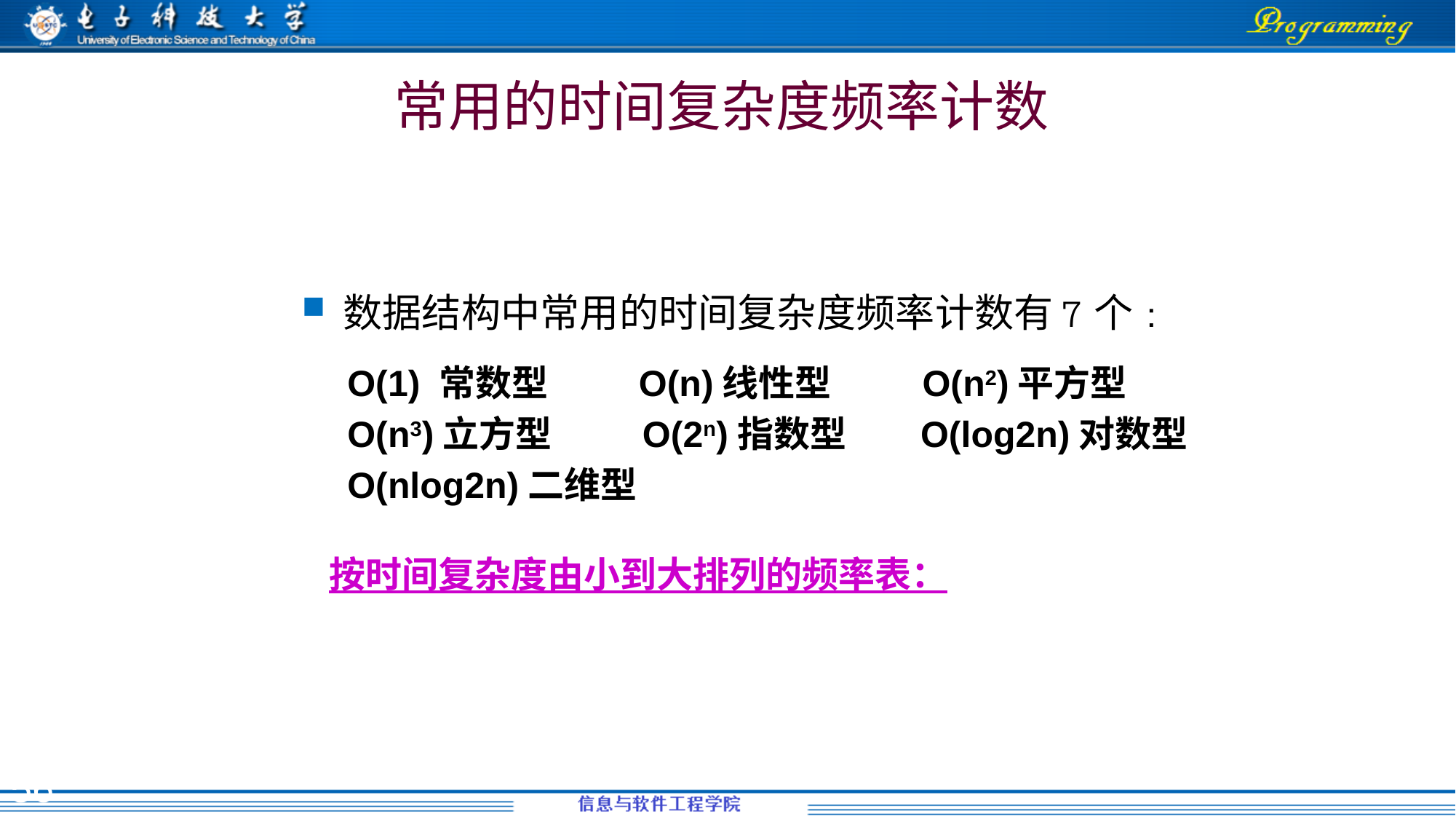

# 常用的时间复杂度频率计数
数据结构中常用的时间复杂度频率计数有7个:
O(1) 常数型          O(n)线性型          O(n2)平方型
O(n3)立方型          O(2n)指数型        O(log2n)对数型
O(nlog2n)二维型
按时间复杂度由小到大排列的频率表：
56